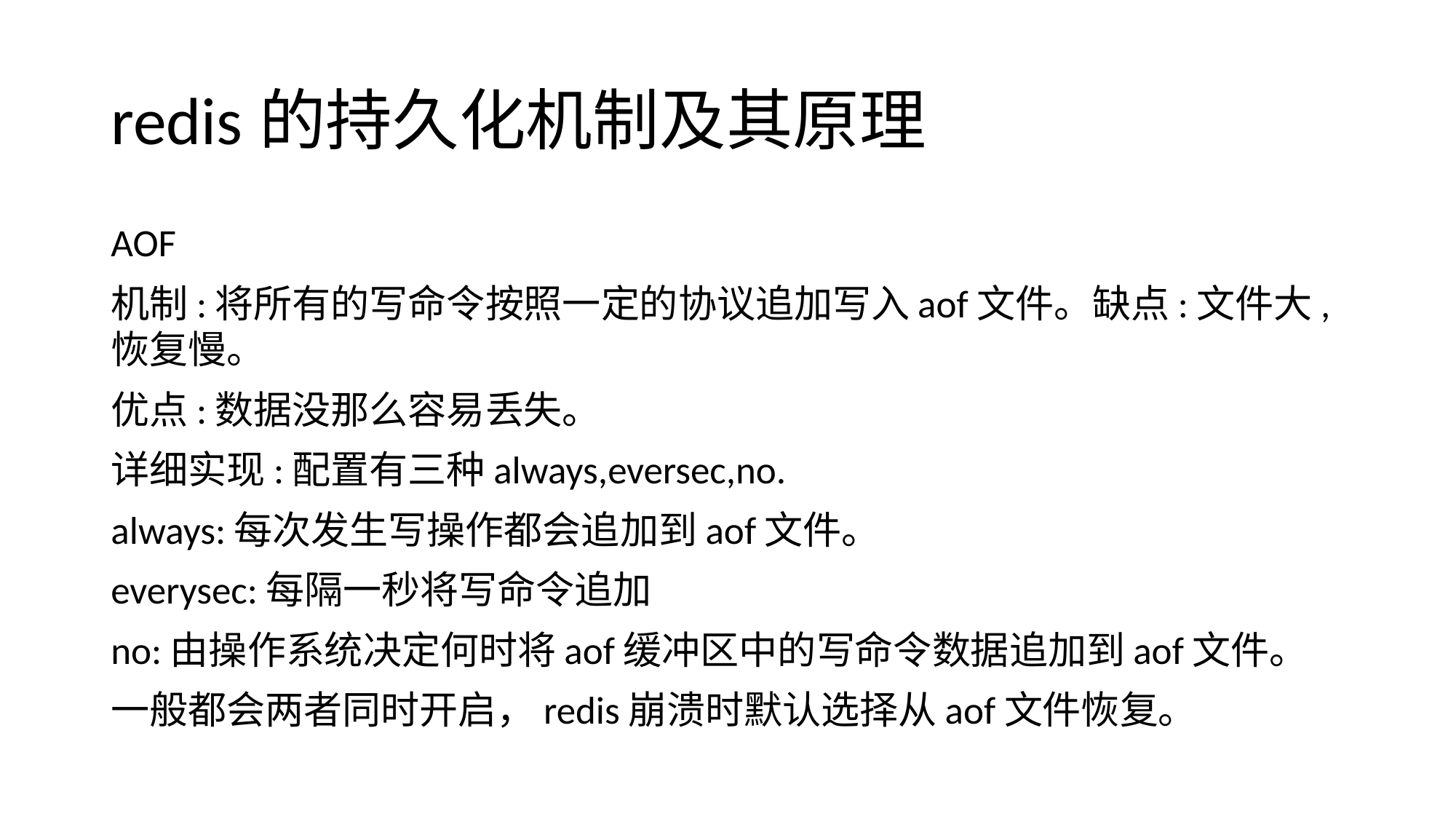

# redis的持久化机制及其原理
AOF
机制:将所有的写命令按照一定的协议追加写入aof文件。缺点:文件大,恢复慢。
优点:数据没那么容易丢失。
详细实现:配置有三种always,eversec,no.
always:每次发生写操作都会追加到aof文件。
everysec:每隔一秒将写命令追加
no:由操作系统决定何时将aof缓冲区中的写命令数据追加到aof文件。
一般都会两者同时开启，redis崩溃时默认选择从aof文件恢复。